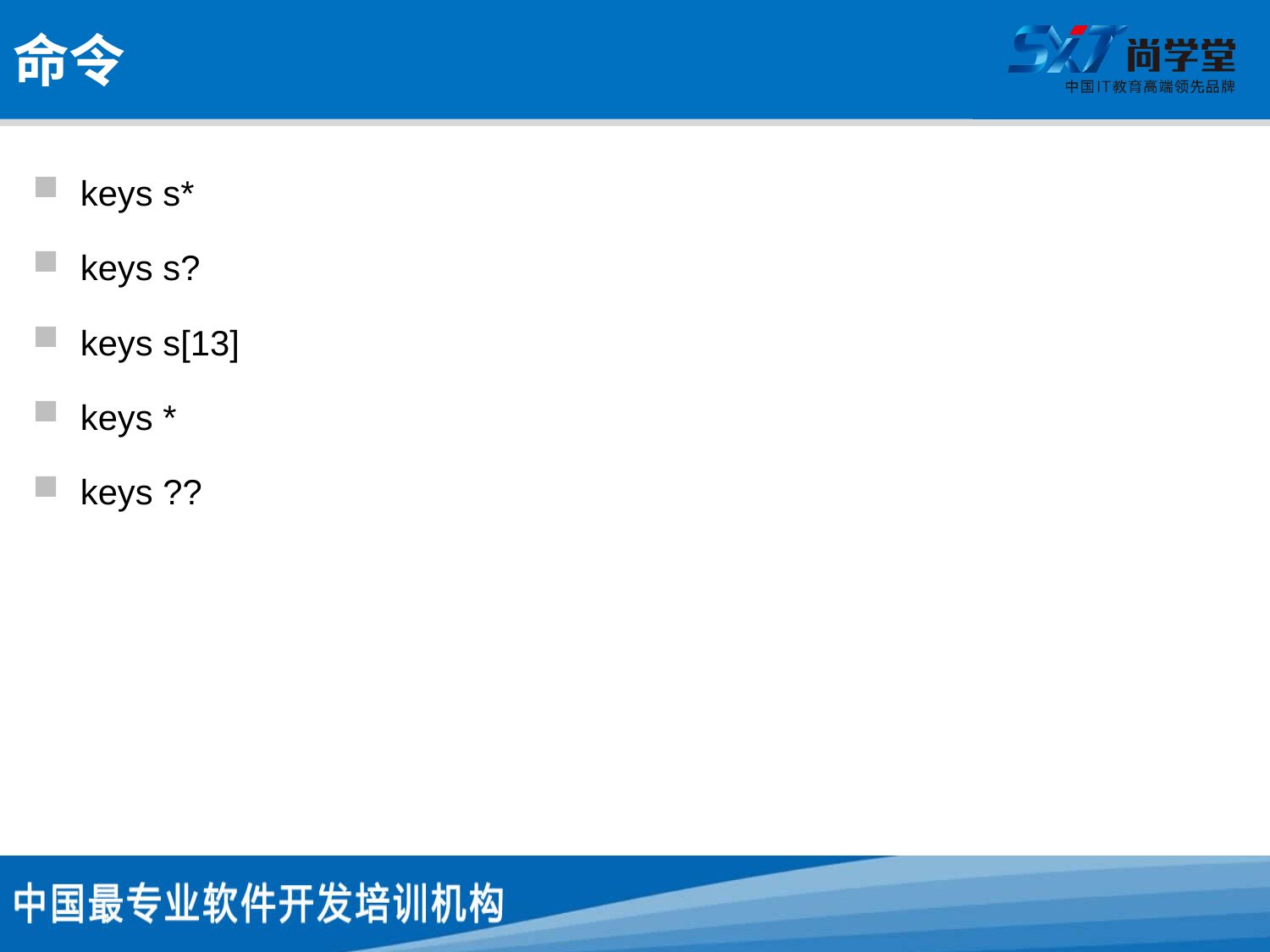

# 命令
keys s*
keys s?
keys s[13]
keys *
keys ??